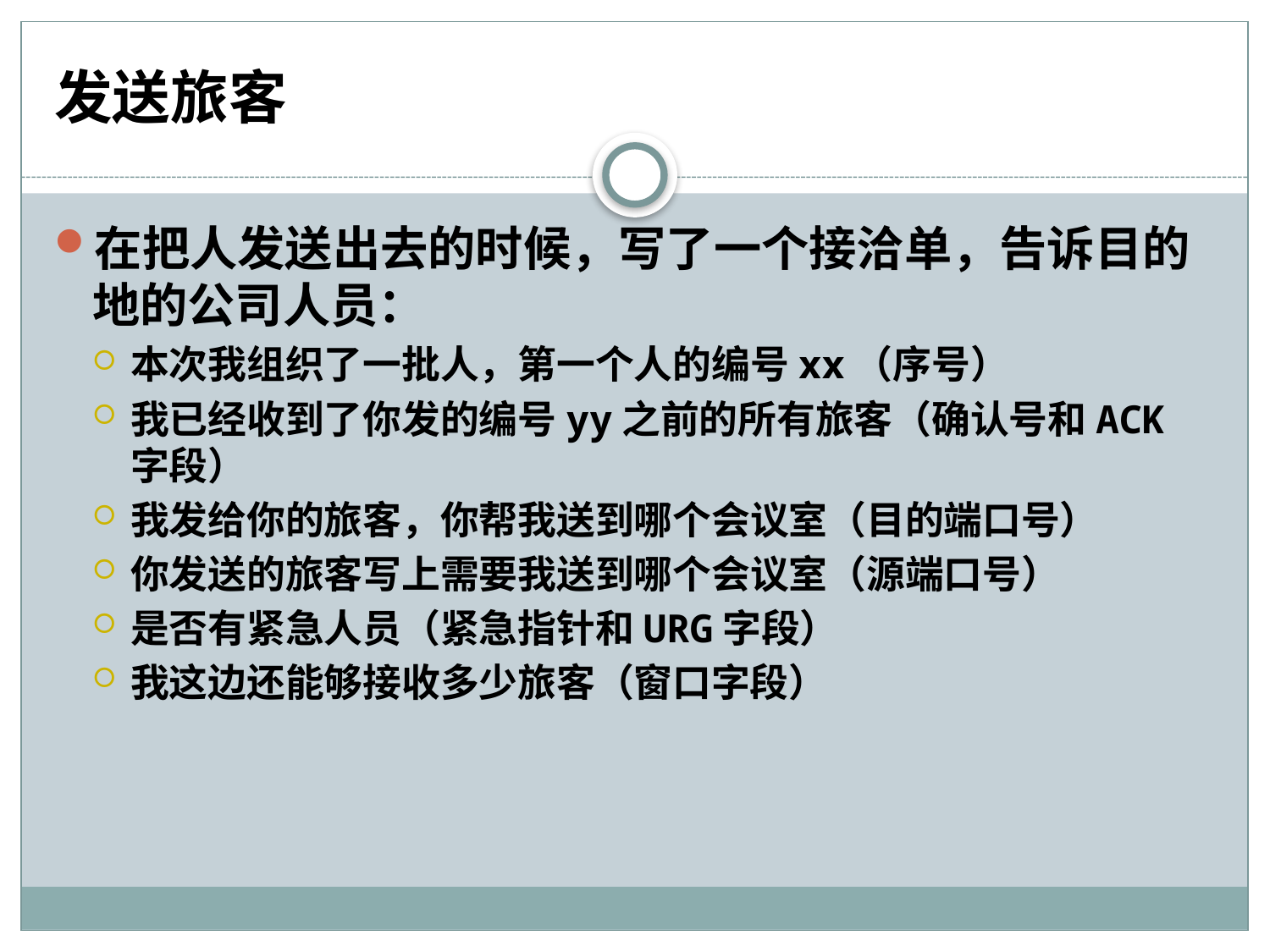

# 发送旅客
在把人发送出去的时候，写了一个接洽单，告诉目的地的公司人员：
本次我组织了一批人，第一个人的编号xx（序号）
我已经收到了你发的编号yy之前的所有旅客（确认号和ACK字段）
我发给你的旅客，你帮我送到哪个会议室（目的端口号）
你发送的旅客写上需要我送到哪个会议室（源端口号）
是否有紧急人员（紧急指针和URG字段）
我这边还能够接收多少旅客（窗口字段）